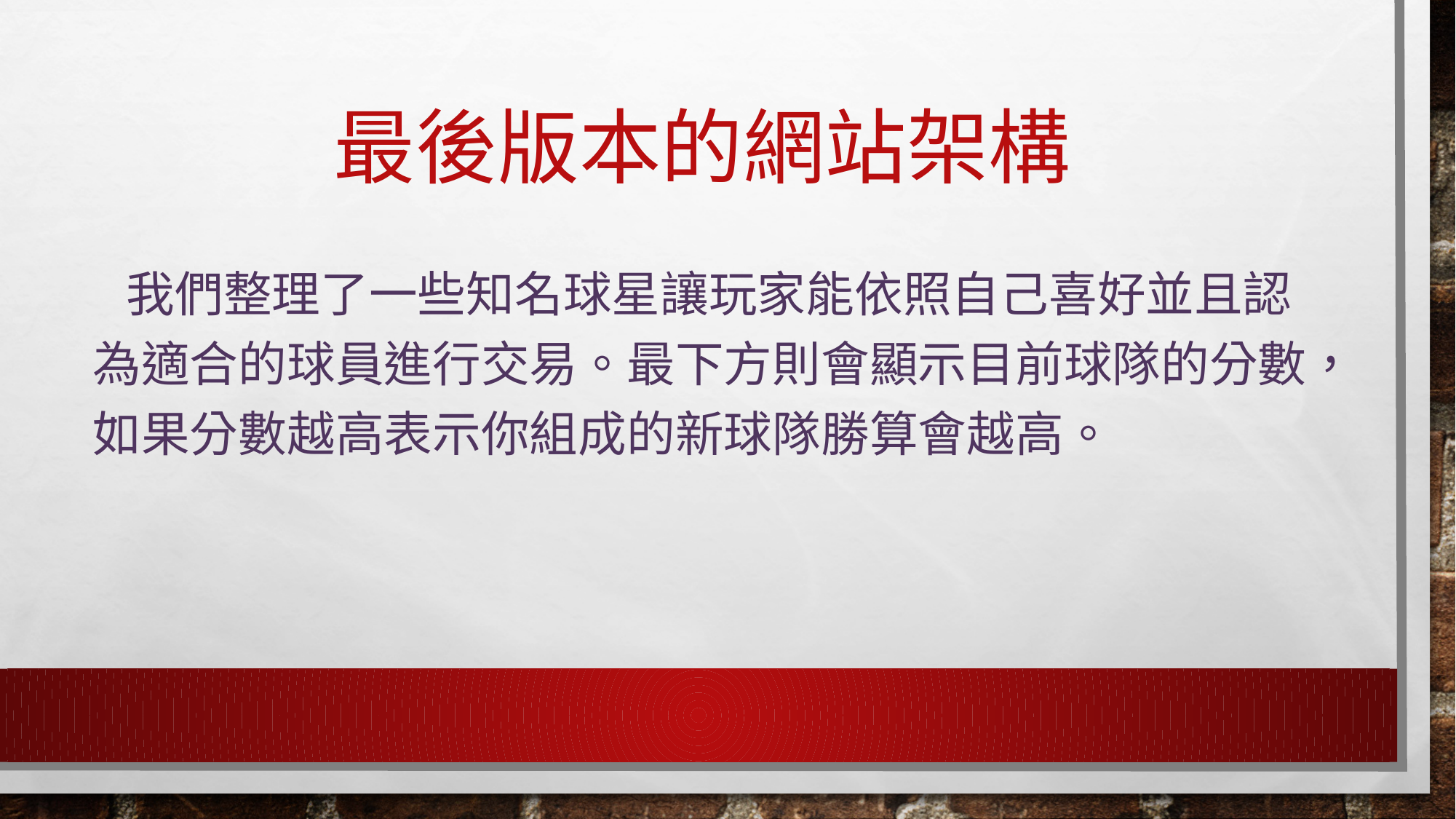

# 最後版本的網站架構
  我們整理了一些知名球星讓玩家能依照自己喜好並且認為適合的球員進行交易。最下方則會顯示目前球隊的分數，如果分數越高表示你組成的新球隊勝算會越高。